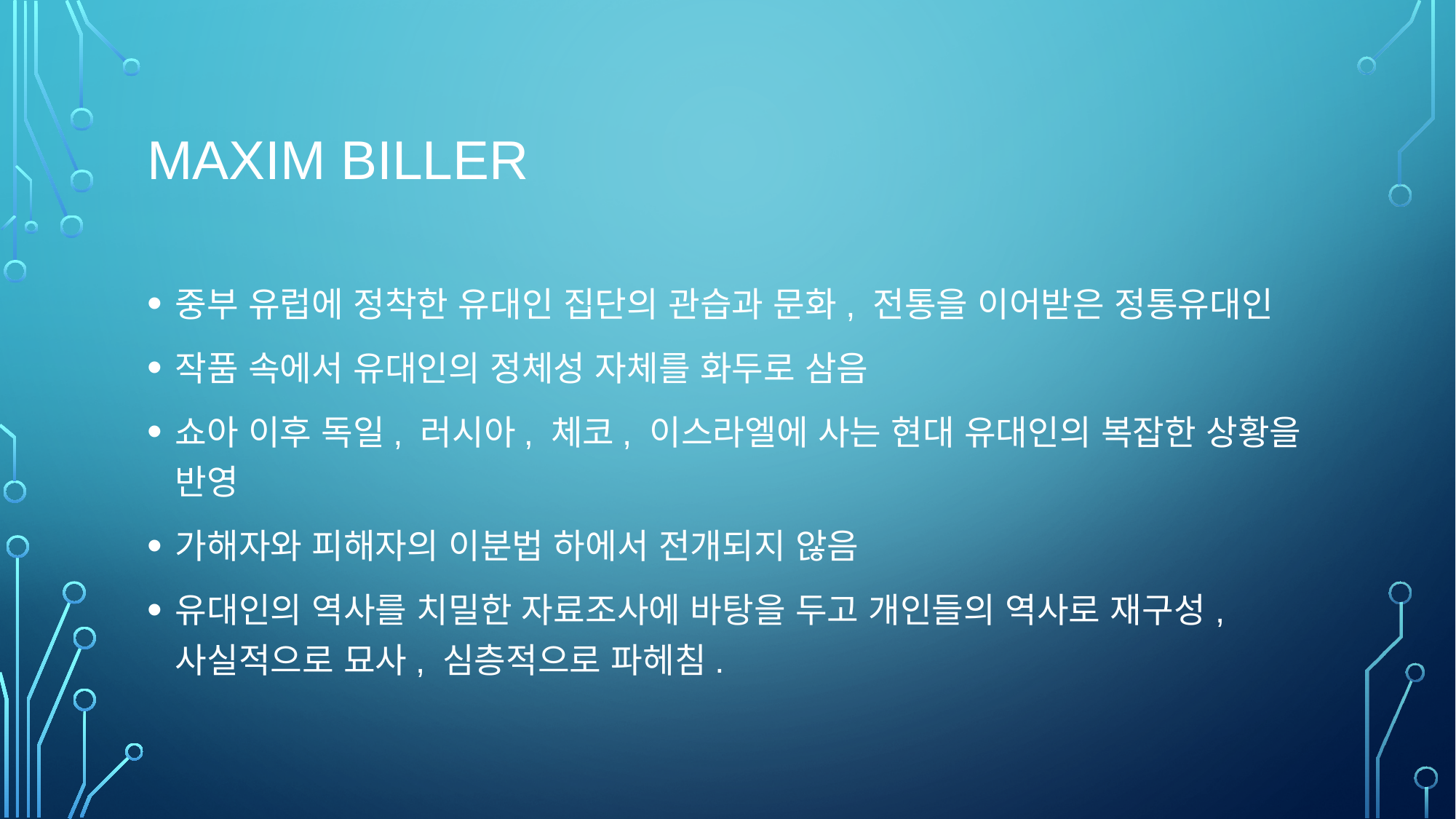

# Maxim Biller
중부 유럽에 정착한 유대인 집단의 관습과 문화, 전통을 이어받은 정통유대인
작품 속에서 유대인의 정체성 자체를 화두로 삼음
쇼아 이후 독일, 러시아, 체코, 이스라엘에 사는 현대 유대인의 복잡한 상황을 반영
가해자와 피해자의 이분법 하에서 전개되지 않음
유대인의 역사를 치밀한 자료조사에 바탕을 두고 개인들의 역사로 재구성, 사실적으로 묘사, 심층적으로 파헤침.